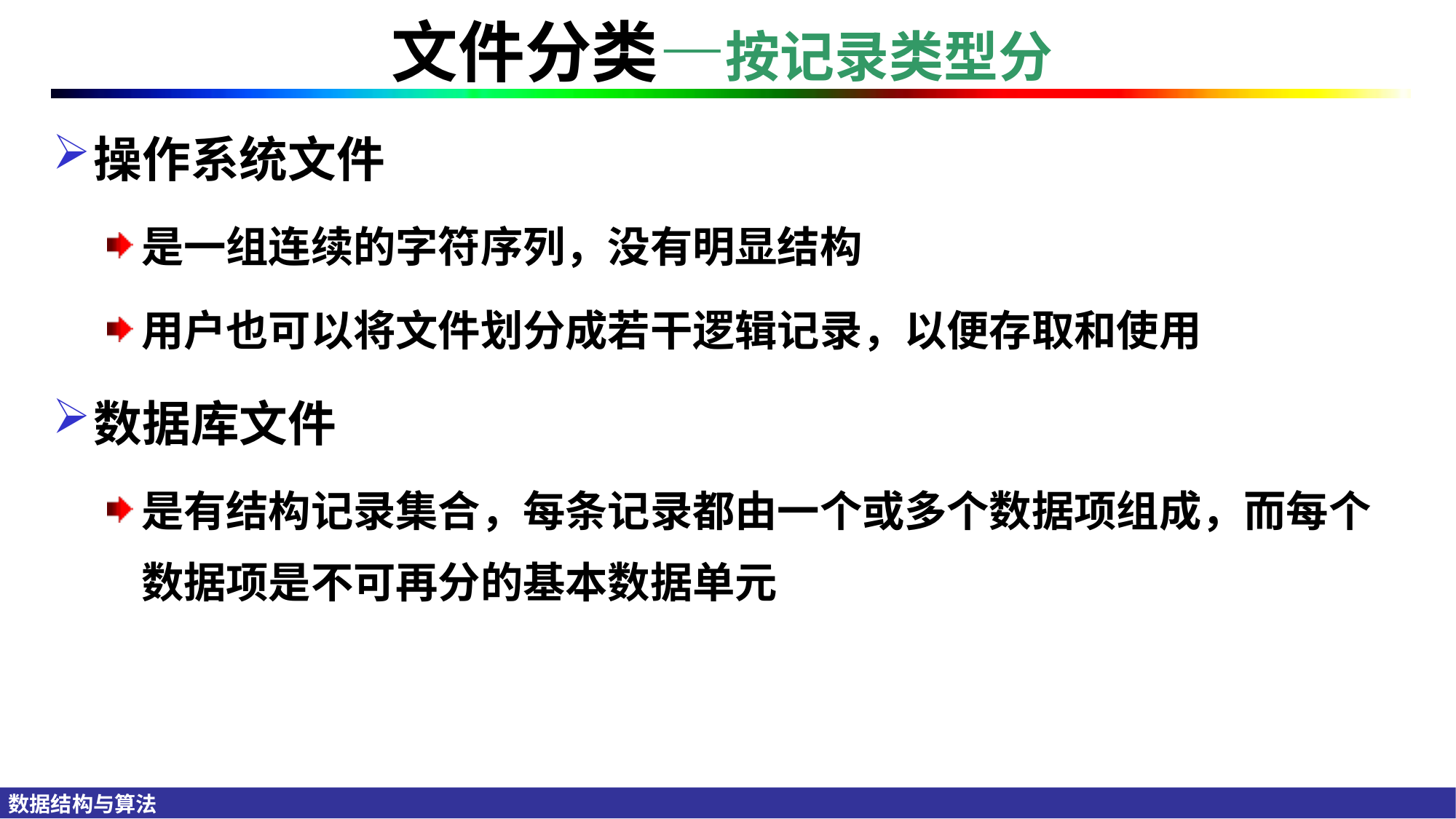

# 文件分类—按记录类型分
操作系统文件
是一组连续的字符序列，没有明显结构
用户也可以将文件划分成若干逻辑记录，以便存取和使用
数据库文件
是有结构记录集合，每条记录都由一个或多个数据项组成，而每个数据项是不可再分的基本数据单元